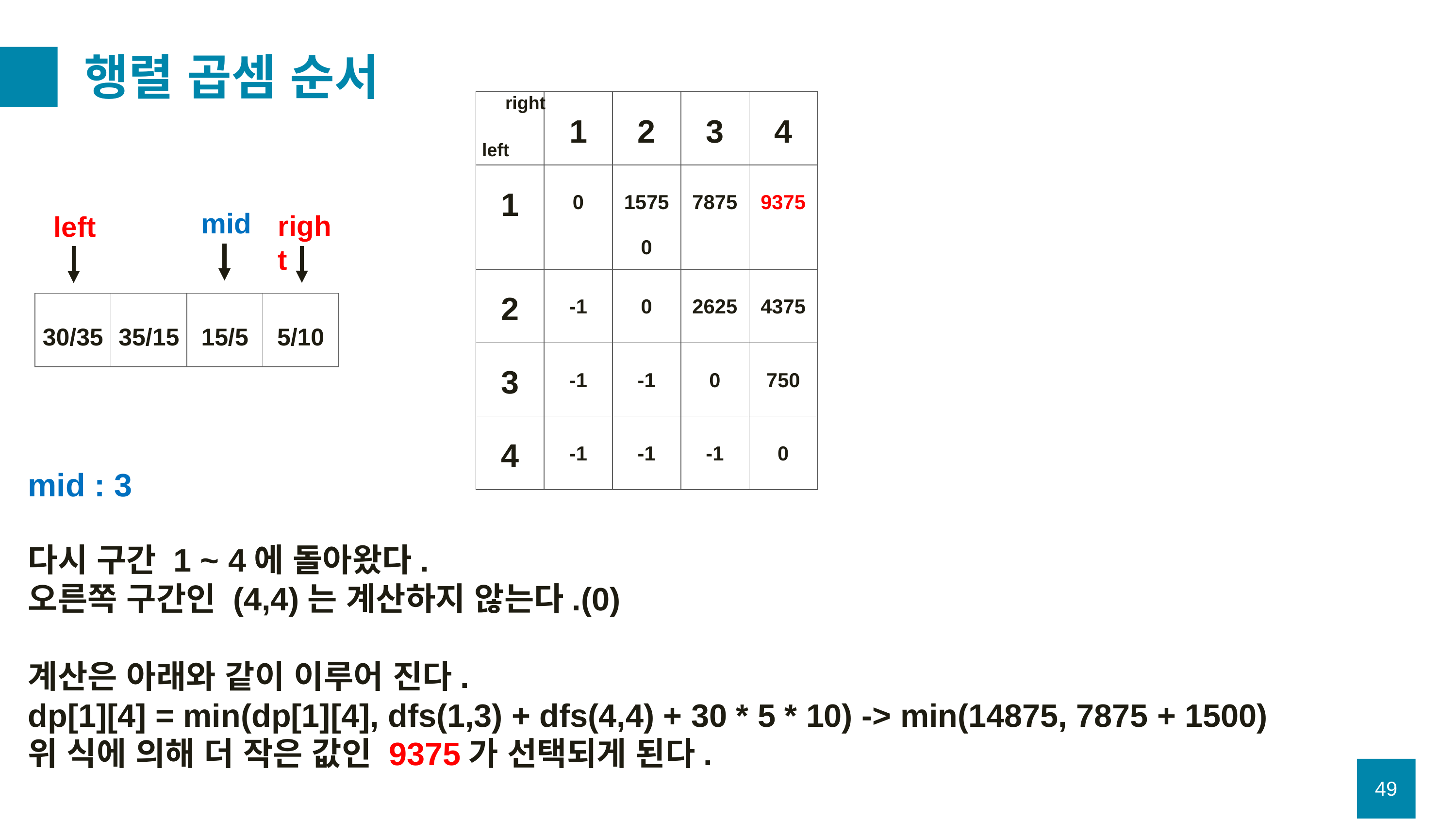

# 행렬 곱셈 순서
right
|  | 1 | 2 | 3 | 4 |
| --- | --- | --- | --- | --- |
| 1 | 0 | 15750 | 7875 | 9375 |
| 2 | -1 | 0 | 2625 | 4375 |
| 3 | -1 | -1 | 0 | 750 |
| 4 | -1 | -1 | -1 | 0 |
left
mid
right
left
| 30/35 | 35/15 | 15/5 | 5/10 |
| --- | --- | --- | --- |
mid : 3
다시 구간 1 ~ 4에 돌아왔다.
오른쪽 구간인 (4,4)는 계산하지 않는다.(0)

계산은 아래와 같이 이루어 진다.
dp[1][4] = min(dp[1][4], dfs(1,3) + dfs(4,4) + 30 * 5 * 10) -> min(14875, 7875 + 1500)
위 식에 의해 더 작은 값인 9375가 선택되게 된다.
49